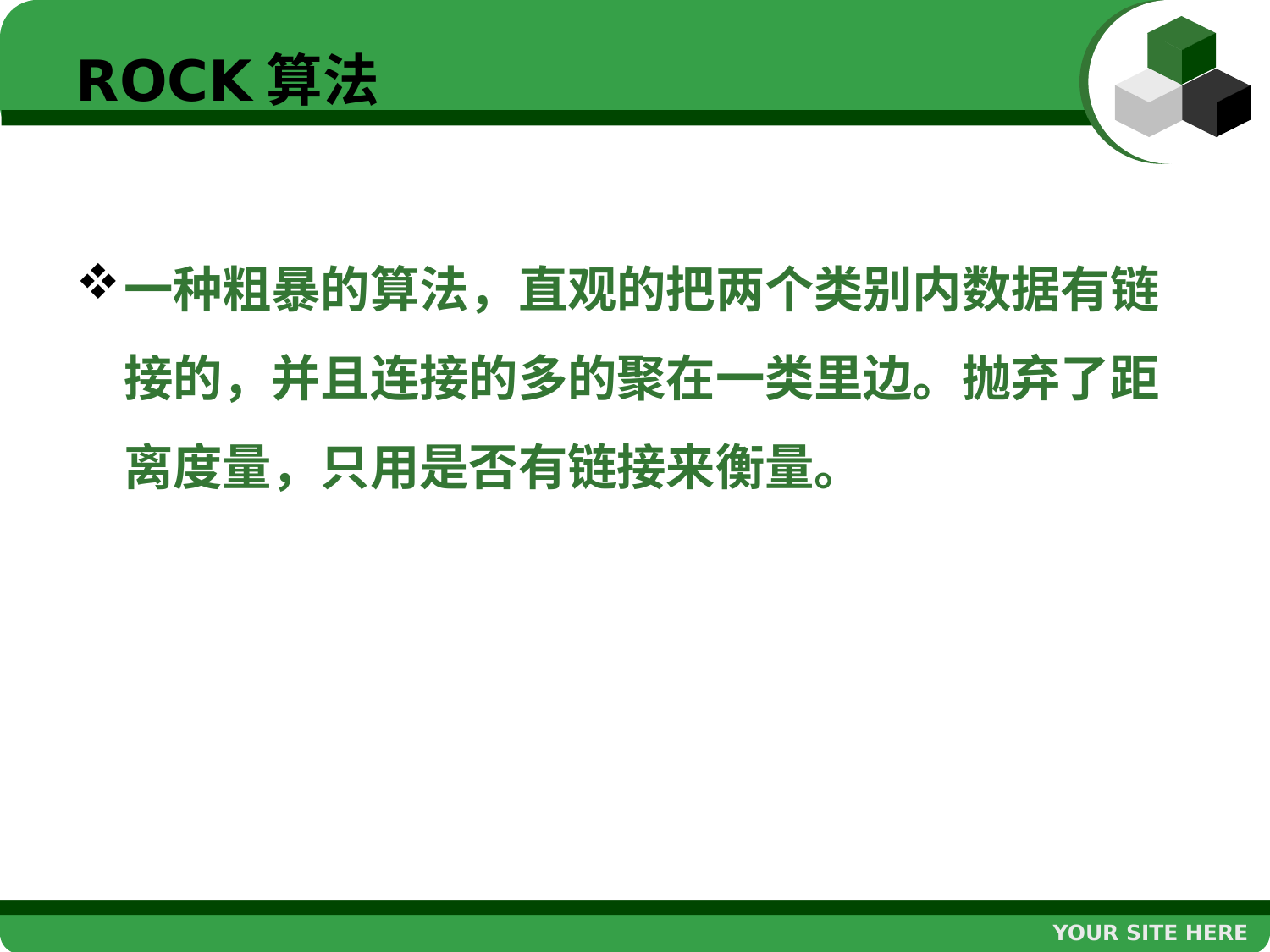

# ROCK算法
一种粗暴的算法，直观的把两个类别内数据有链接的，并且连接的多的聚在一类里边。抛弃了距离度量，只用是否有链接来衡量。
YOUR SITE HERE